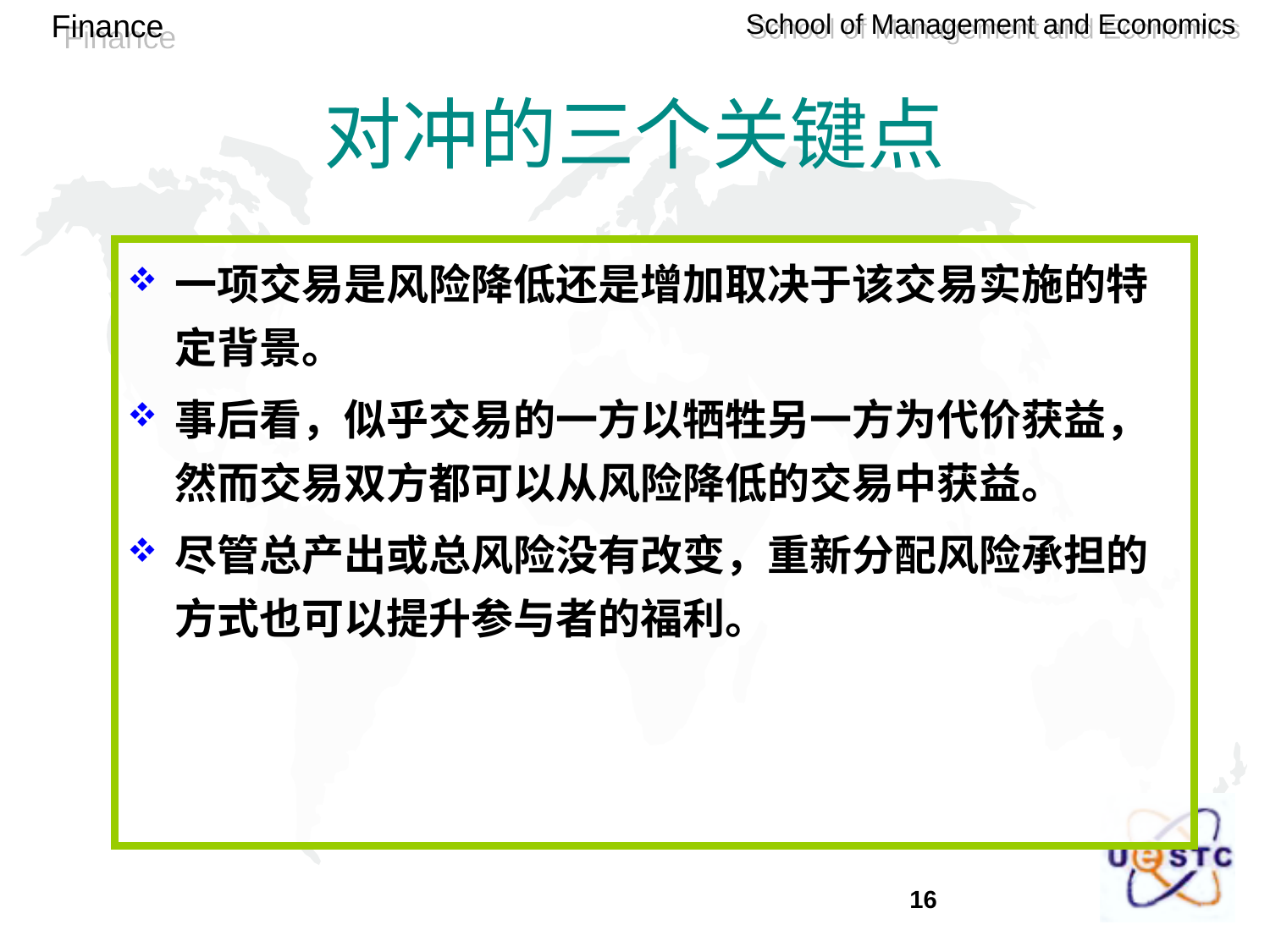

对冲的三个关键点
一项交易是风险降低还是增加取决于该交易实施的特定背景。
事后看，似乎交易的一方以牺牲另一方为代价获益，然而交易双方都可以从风险降低的交易中获益。
尽管总产出或总风险没有改变，重新分配风险承担的方式也可以提升参与者的福利。